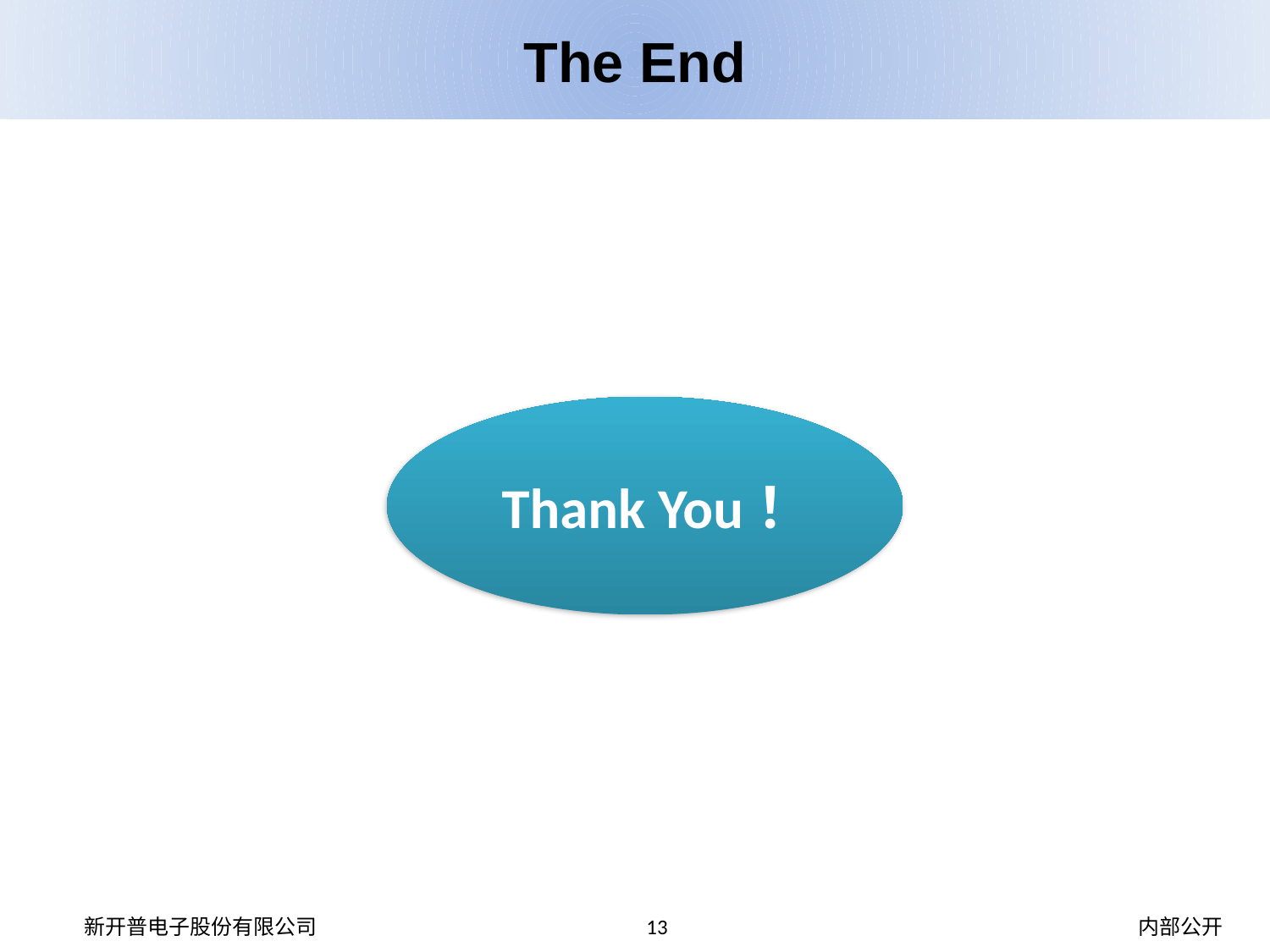

The End
  Thank You！
新开普电子股份有限公司
13
内部公开